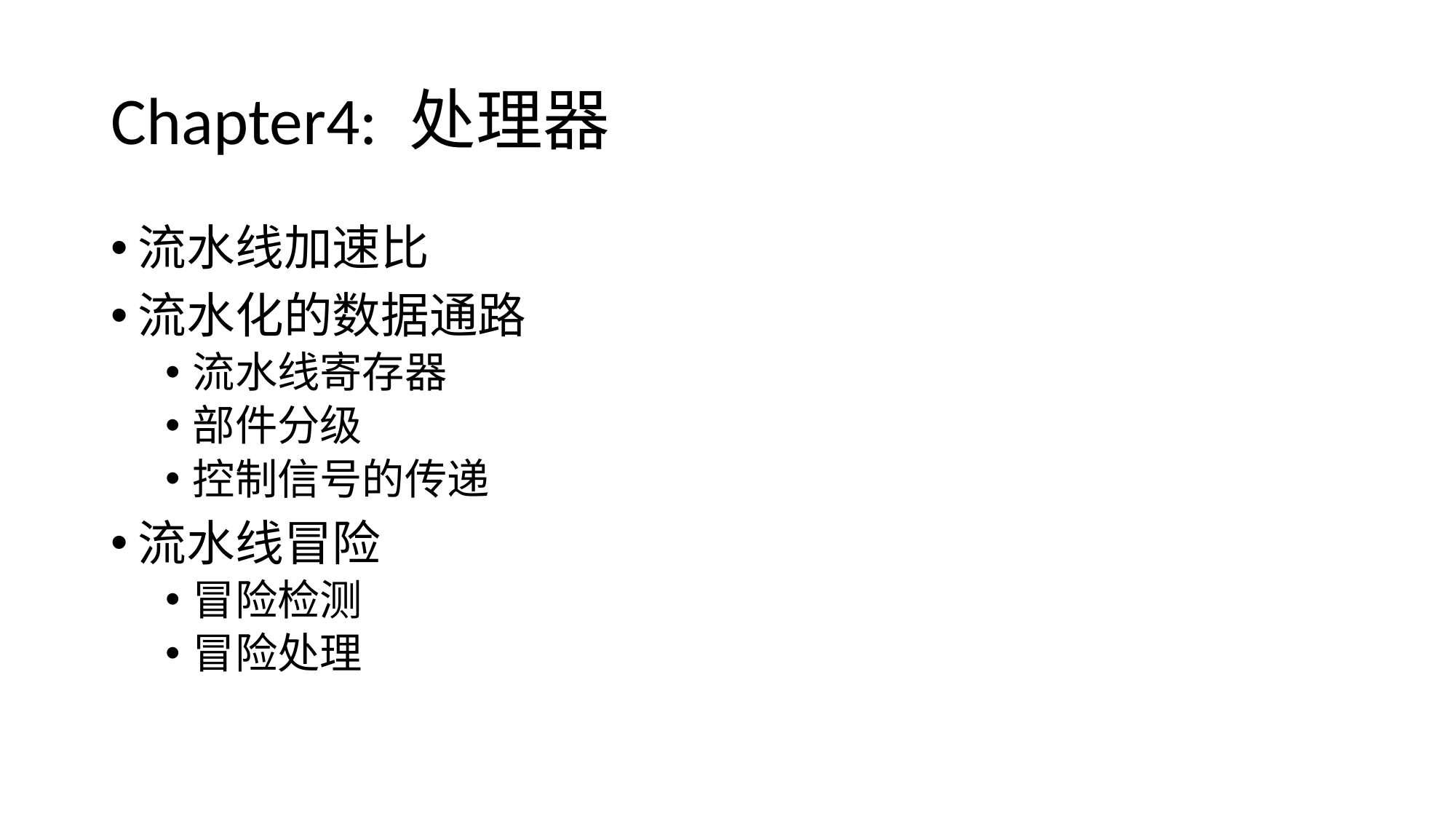

# Chapter4: 处理器
流水线加速比
流水化的数据通路
流水线寄存器
部件分级
控制信号的传递
流水线冒险
冒险检测
冒险处理